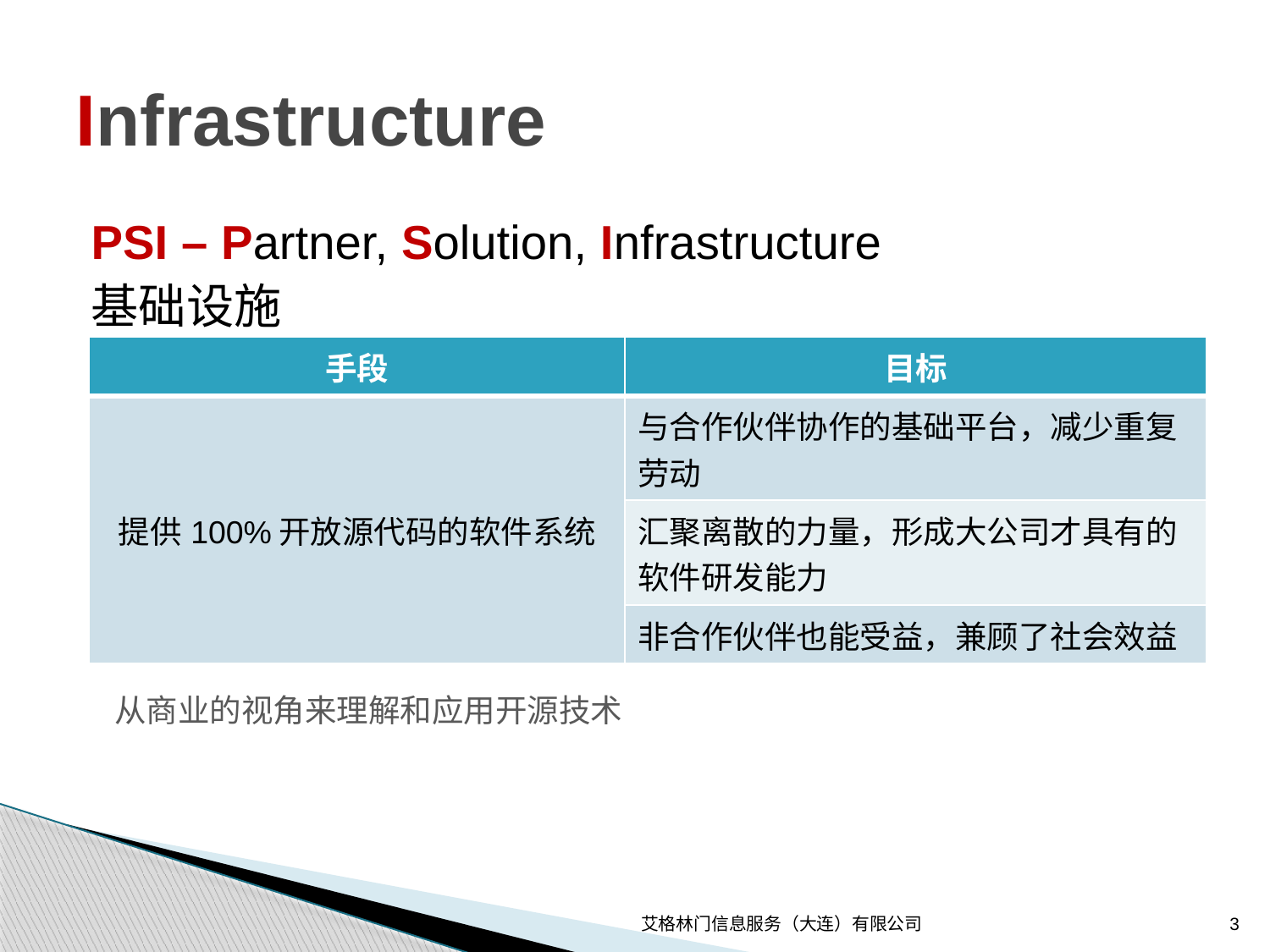

# Infrastructure
PSI – Partner, Solution, Infrastructure
基础设施

| 手段 | 目标 |
| --- | --- |
| 提供100%开放源代码的软件系统 | 与合作伙伴协作的基础平台，减少重复劳动 |
|  | 汇聚离散的力量，形成大公司才具有的软件研发能力 |
|  | 非合作伙伴也能受益，兼顾了社会效益 |
从商业的视角来理解和应用开源技术
艾格林门信息服务（大连）有限公司
3